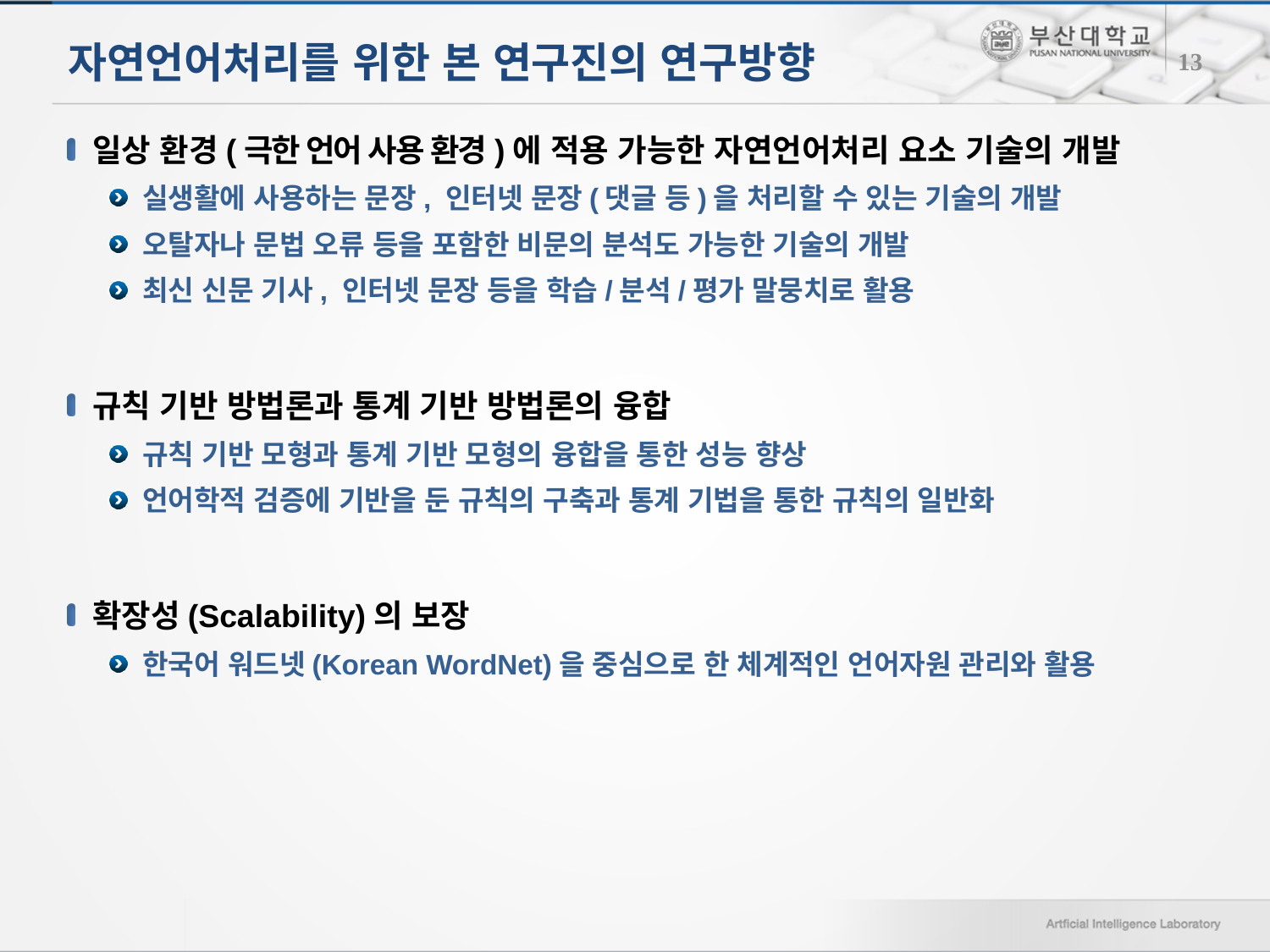

# 자연언어처리를 위한 본 연구진의 연구방향
13
일상 환경(극한 언어 사용 환경)에 적용 가능한 자연언어처리 요소 기술의 개발
실생활에 사용하는 문장, 인터넷 문장(댓글 등)을 처리할 수 있는 기술의 개발
오탈자나 문법 오류 등을 포함한 비문의 분석도 가능한 기술의 개발
최신 신문 기사, 인터넷 문장 등을 학습/분석/평가 말뭉치로 활용

규칙 기반 방법론과 통계 기반 방법론의 융합
규칙 기반 모형과 통계 기반 모형의 융합을 통한 성능 향상
언어학적 검증에 기반을 둔 규칙의 구축과 통계 기법을 통한 규칙의 일반화

확장성(Scalability)의 보장
한국어 워드넷(Korean WordNet)을 중심으로 한 체계적인 언어자원 관리와 활용